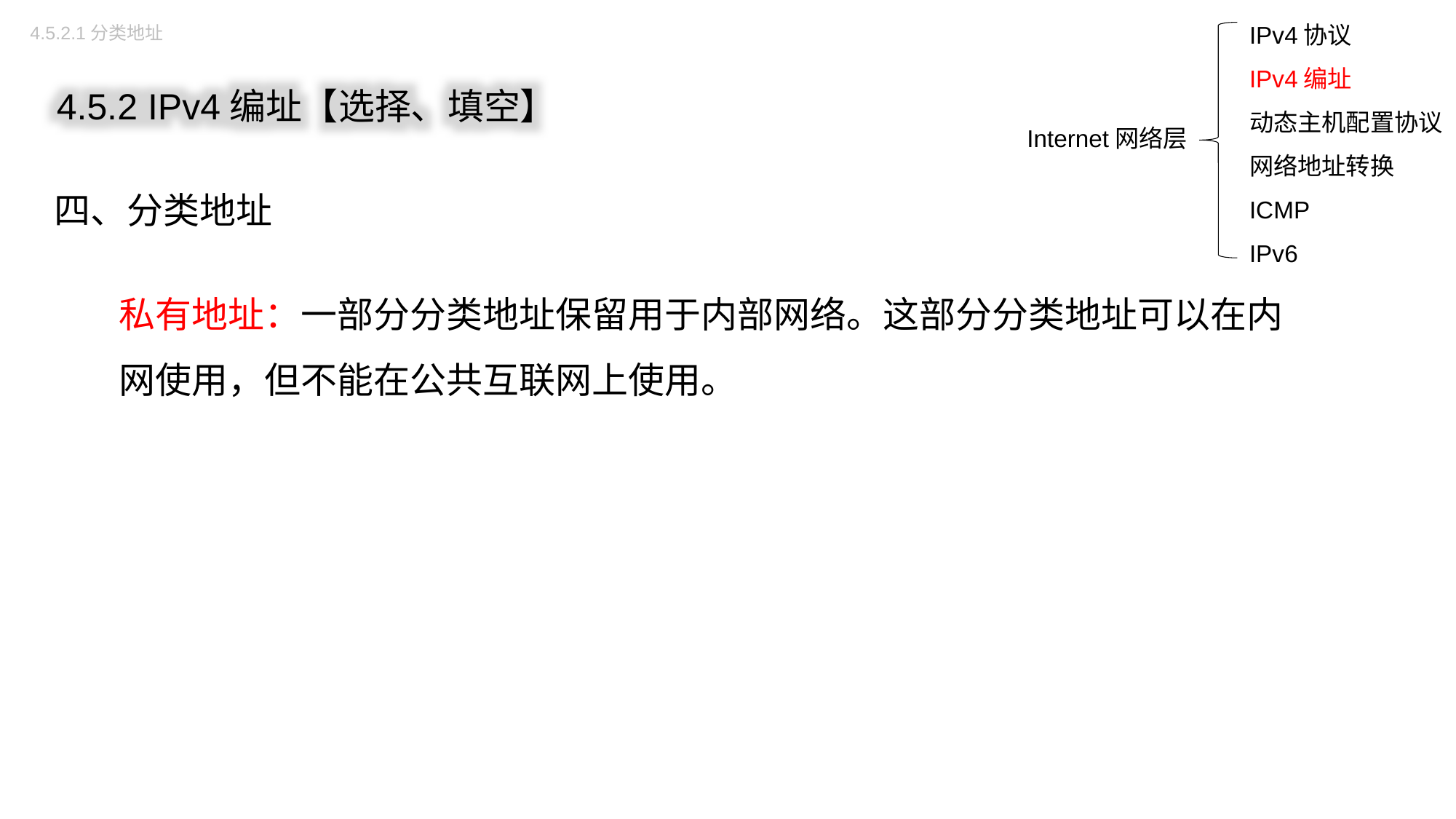

IPv4协议
IPv4编址
动态主机配置协议
网络地址转换
ICMP
IPv6
4.5.2.1分类地址

4.5.2 IPv4编址【选择、填空】
Internet网络层
四、分类地址
私有地址：一部分分类地址保留用于内部网络。这部分分类地址可以在内网使用，但不能在公共互联网上使用。